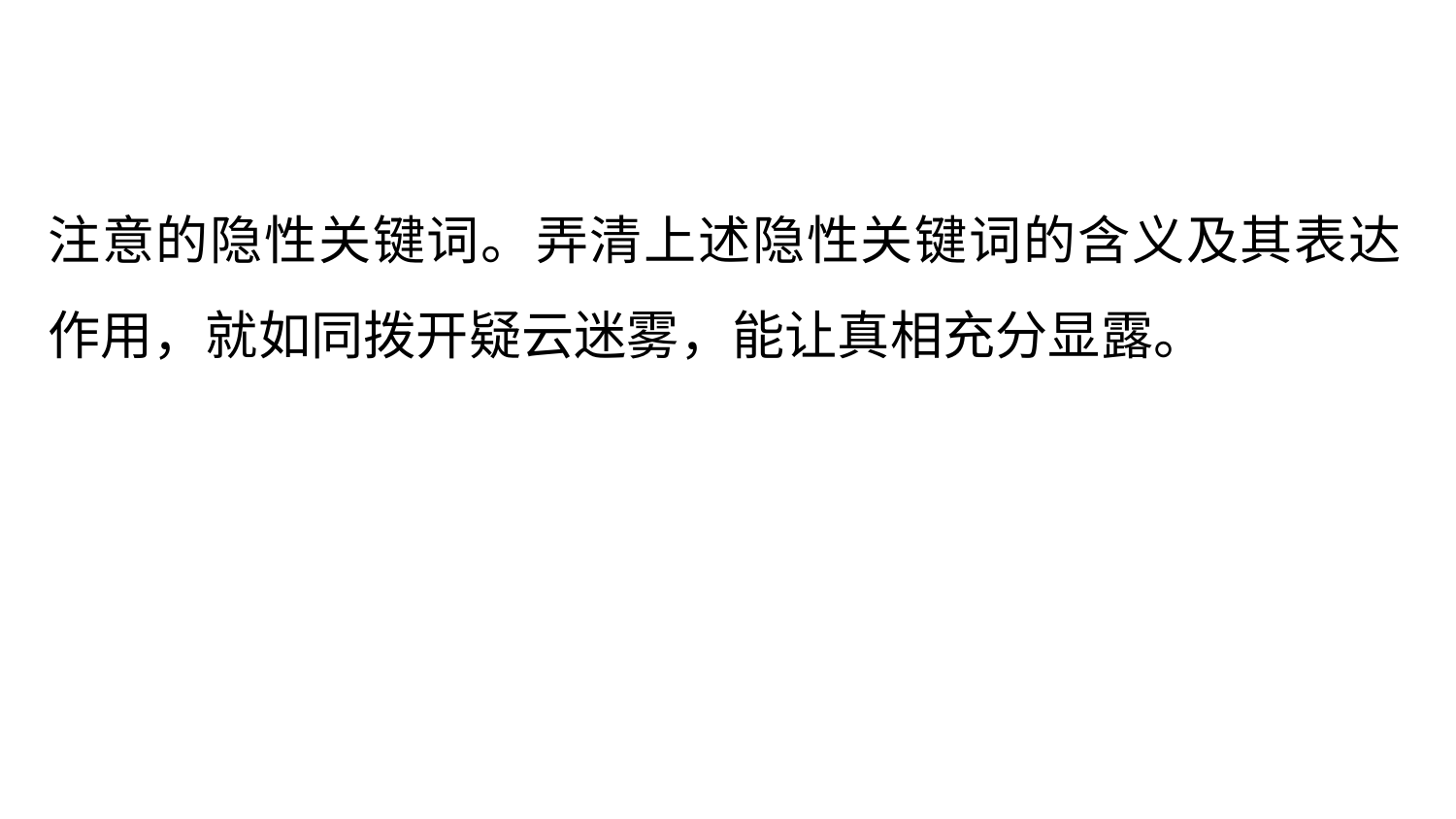

注意的隐性关键词。弄清上述隐性关键词的含义及其表达作用，就如同拨开疑云迷雾，能让真相充分显露。